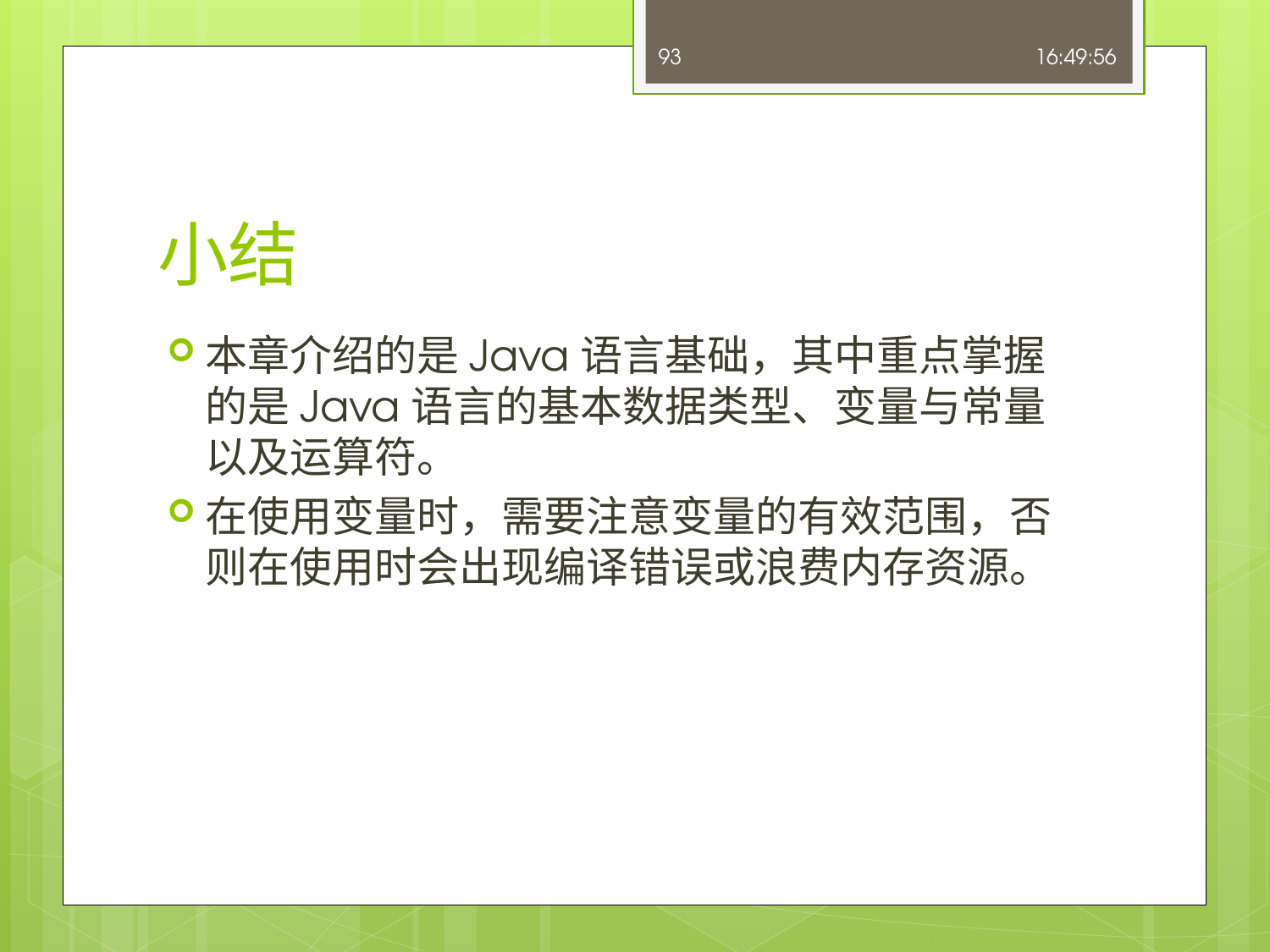

93
16:49:56
# 小结
本章介绍的是Java语言基础，其中重点掌握的是Java语言的基本数据类型、变量与常量以及运算符。
在使用变量时，需要注意变量的有效范围，否则在使用时会出现编译错误或浪费内存资源。